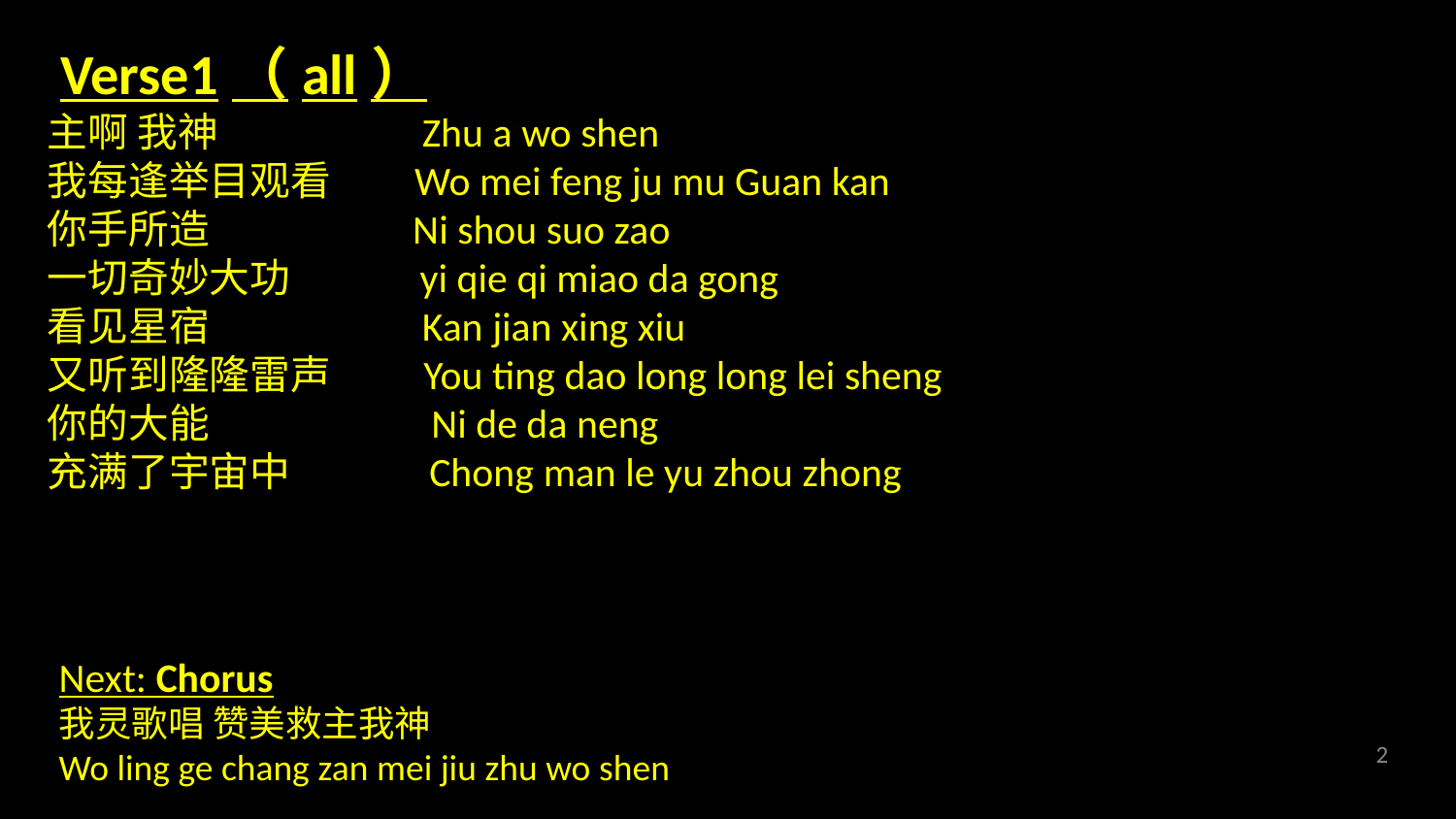

Verse1（all）
主啊 我神                     Zhu a wo shen
我每逢举目观看        Wo mei feng ju mu Guan kan
你手所造                     Ni shou suo zao
一切奇妙大功             yi qie qi miao da gong
看见星宿                      Kan jian xing xiu
又听到隆隆雷声         You ting dao long long lei sheng
你的大能                       Ni de da neng
充满了宇宙中              Chong man le yu zhou zhong

Next: Chorus
我灵歌唱 赞美救主我神
Wo ling ge chang zan mei jiu zhu wo shen

2